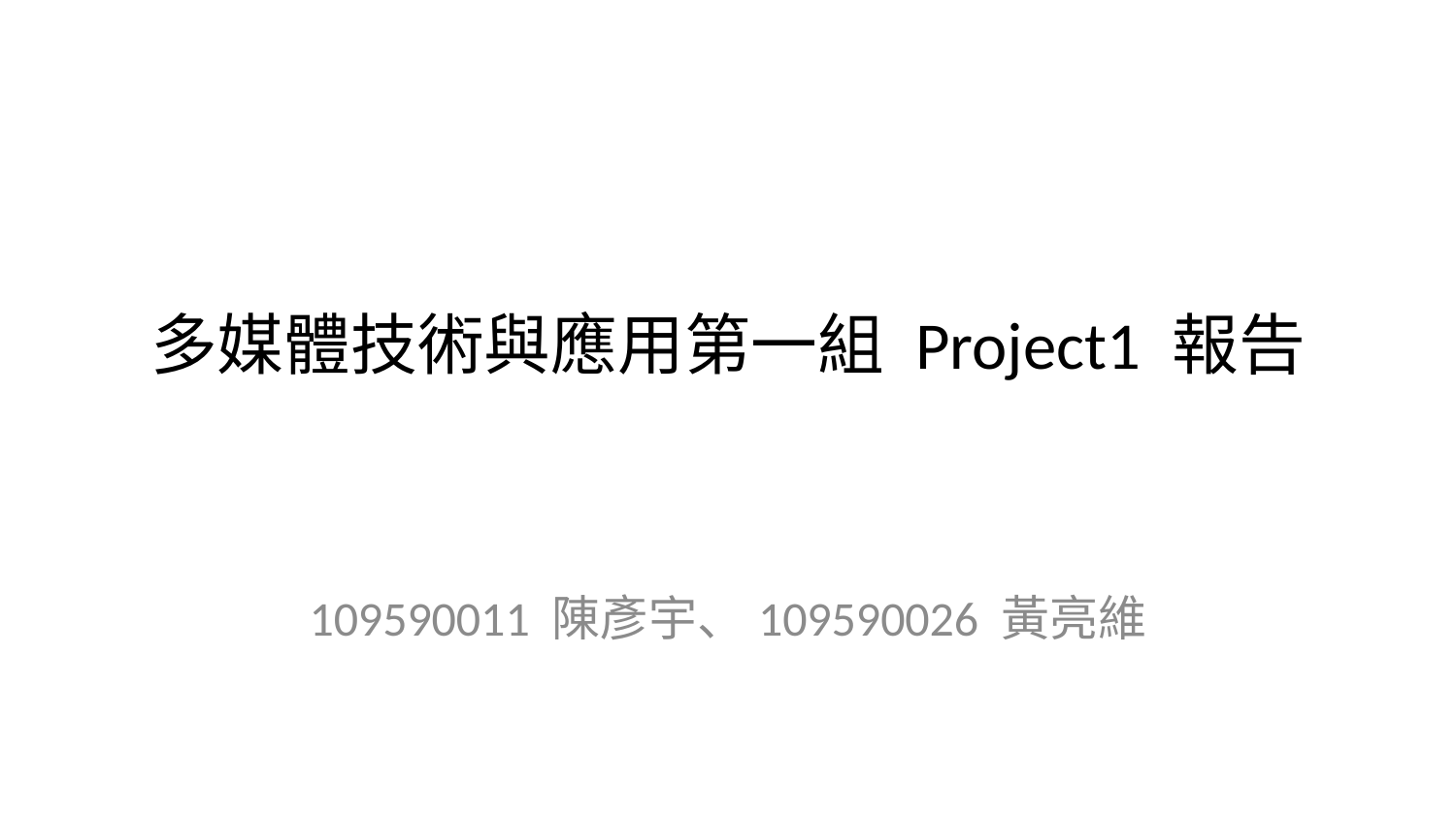

# 多媒體技術與應用第一組 Project1 報告
109590011 陳彥宇、109590026 黃亮維